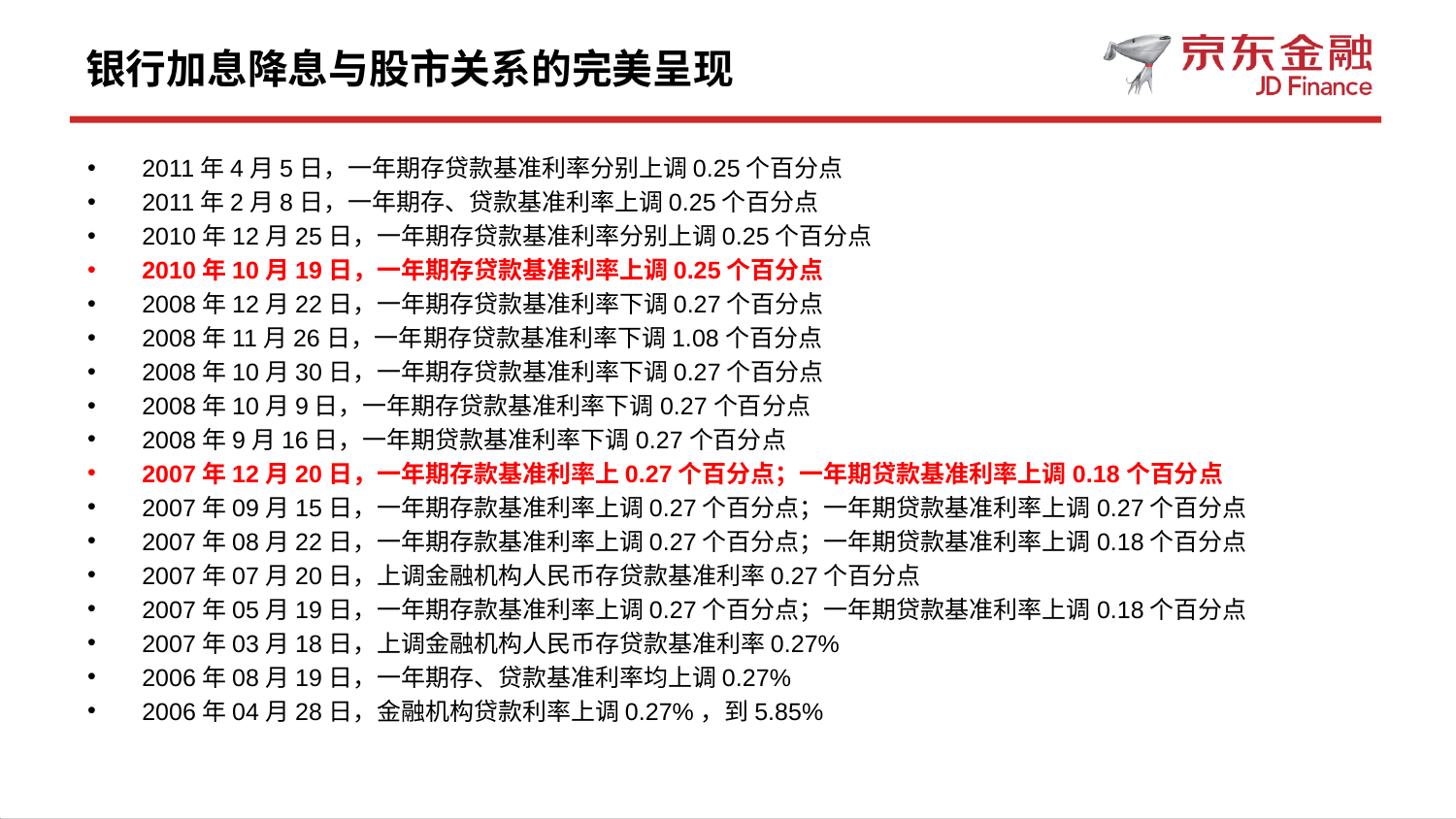

# 银行加息降息与股市关系的完美呈现
2011年4月5日，一年期存贷款基准利率分别上调0.25个百分点
2011年2月8日，一年期存、贷款基准利率上调0.25个百分点
2010年12月25日，一年期存贷款基准利率分别上调0.25个百分点
2010年10月19日，一年期存贷款基准利率上调0.25个百分点
2008年12月22日，一年期存贷款基准利率下调0.27个百分点
2008年11月26日，一年期存贷款基准利率下调1.08个百分点
2008年10月30日，一年期存贷款基准利率下调0.27个百分点
2008年10月9日，一年期存贷款基准利率下调0.27个百分点
2008年9月16日，一年期贷款基准利率下调0.27个百分点
2007年12月20日，一年期存款基准利率上0.27个百分点；一年期贷款基准利率上调0.18个百分点
2007年09月15日，一年期存款基准利率上调0.27个百分点；一年期贷款基准利率上调0.27个百分点
2007年08月22日，一年期存款基准利率上调0.27个百分点；一年期贷款基准利率上调0.18个百分点
2007年07月20日，上调金融机构人民币存贷款基准利率0.27个百分点
2007年05月19日，一年期存款基准利率上调0.27个百分点；一年期贷款基准利率上调0.18个百分点
2007年03月18日，上调金融机构人民币存贷款基准利率0.27%
2006年08月19日，一年期存、贷款基准利率均上调0.27%
2006年04月28日，金融机构贷款利率上调0.27%，到5.85%